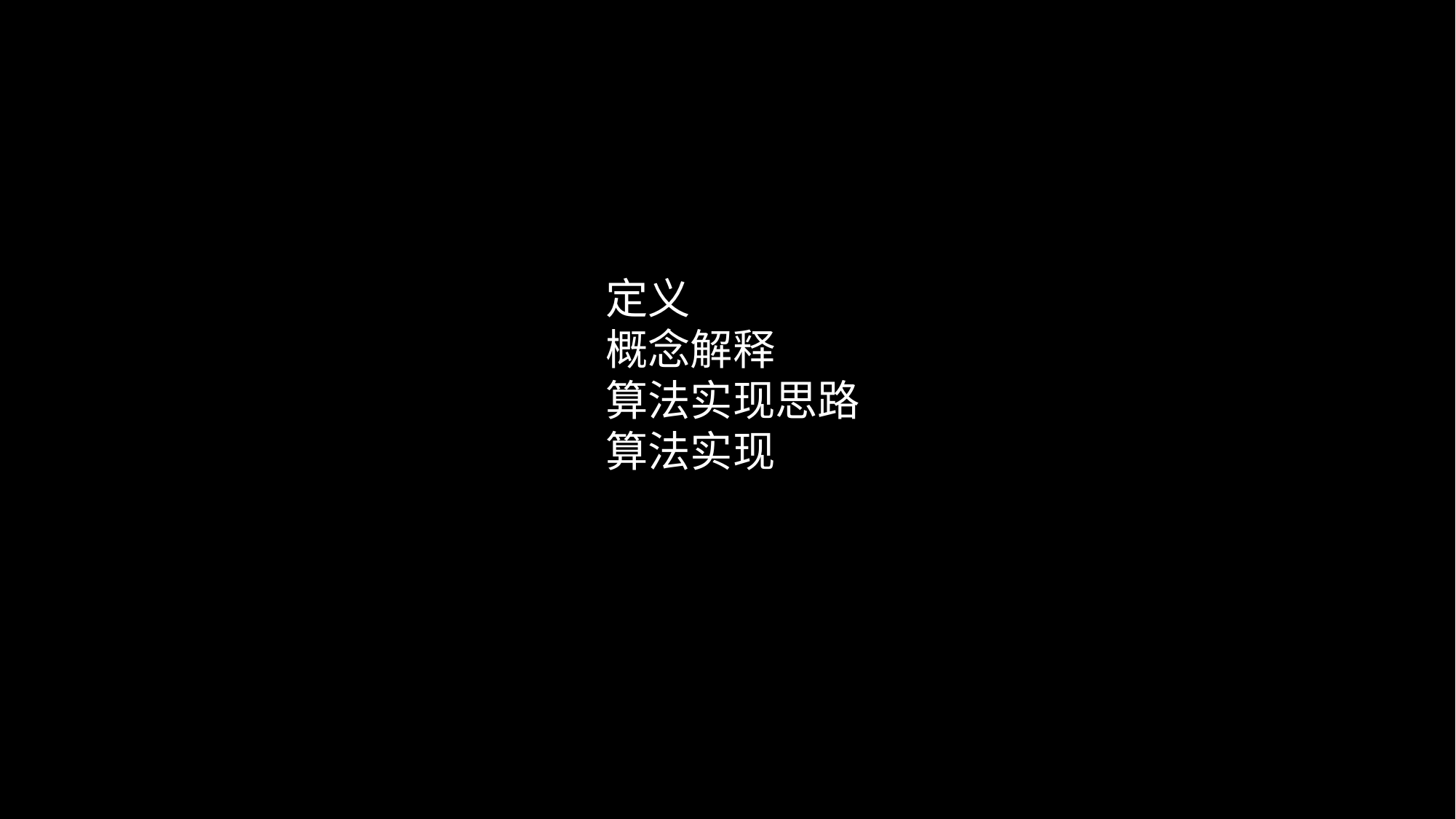

定义
概念解释
算法实现思路
算法实现
内容分发事业部
内容开发组 梁彬